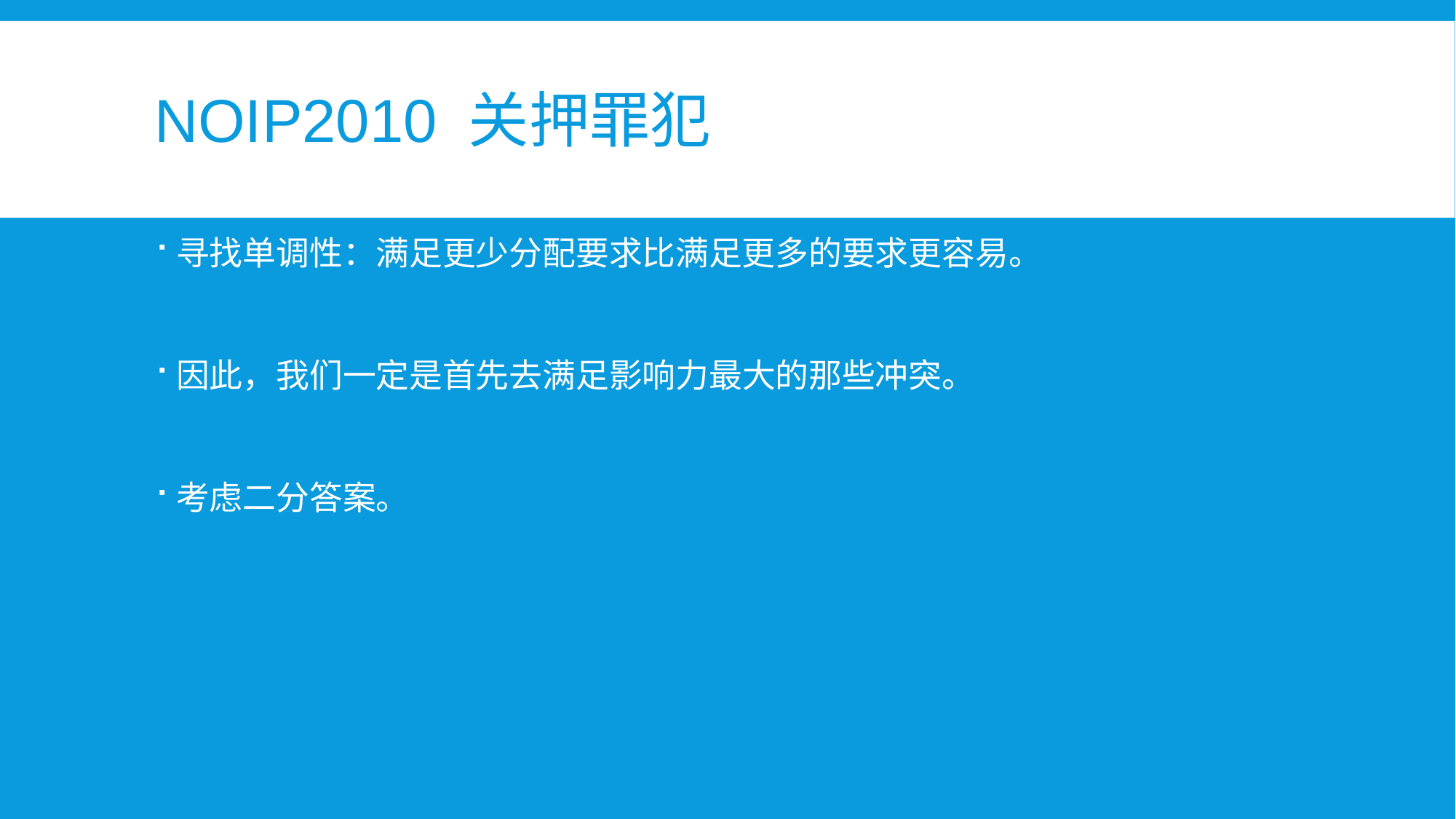

# NOIp2010 关押罪犯
寻找单调性：满足更少分配要求比满足更多的要求更容易。

因此，我们一定是首先去满足影响力最大的那些冲突。

考虑二分答案。